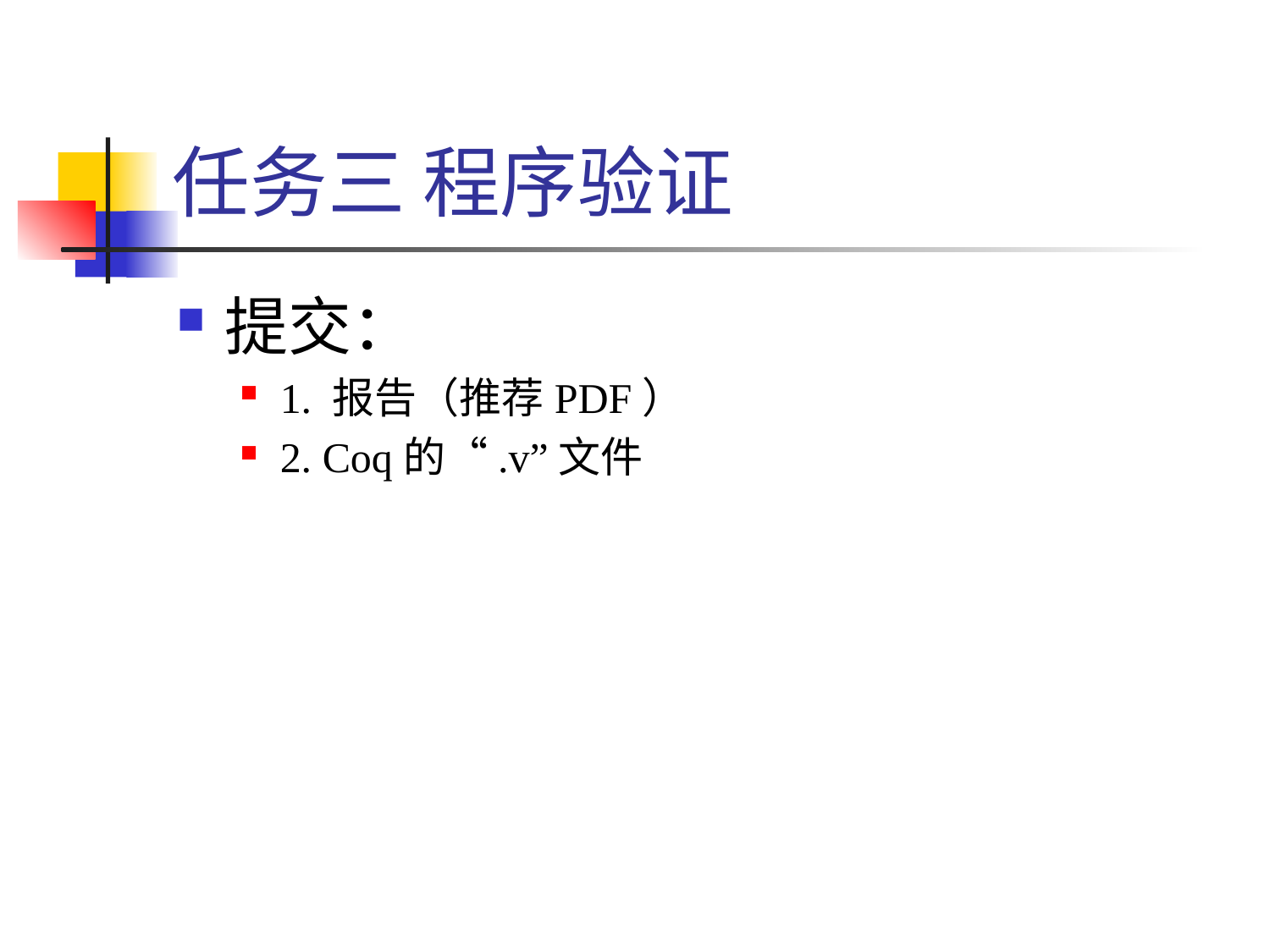

# 任务三 程序验证
提交：
1. 报告（推荐PDF）
2. Coq的“.v”文件